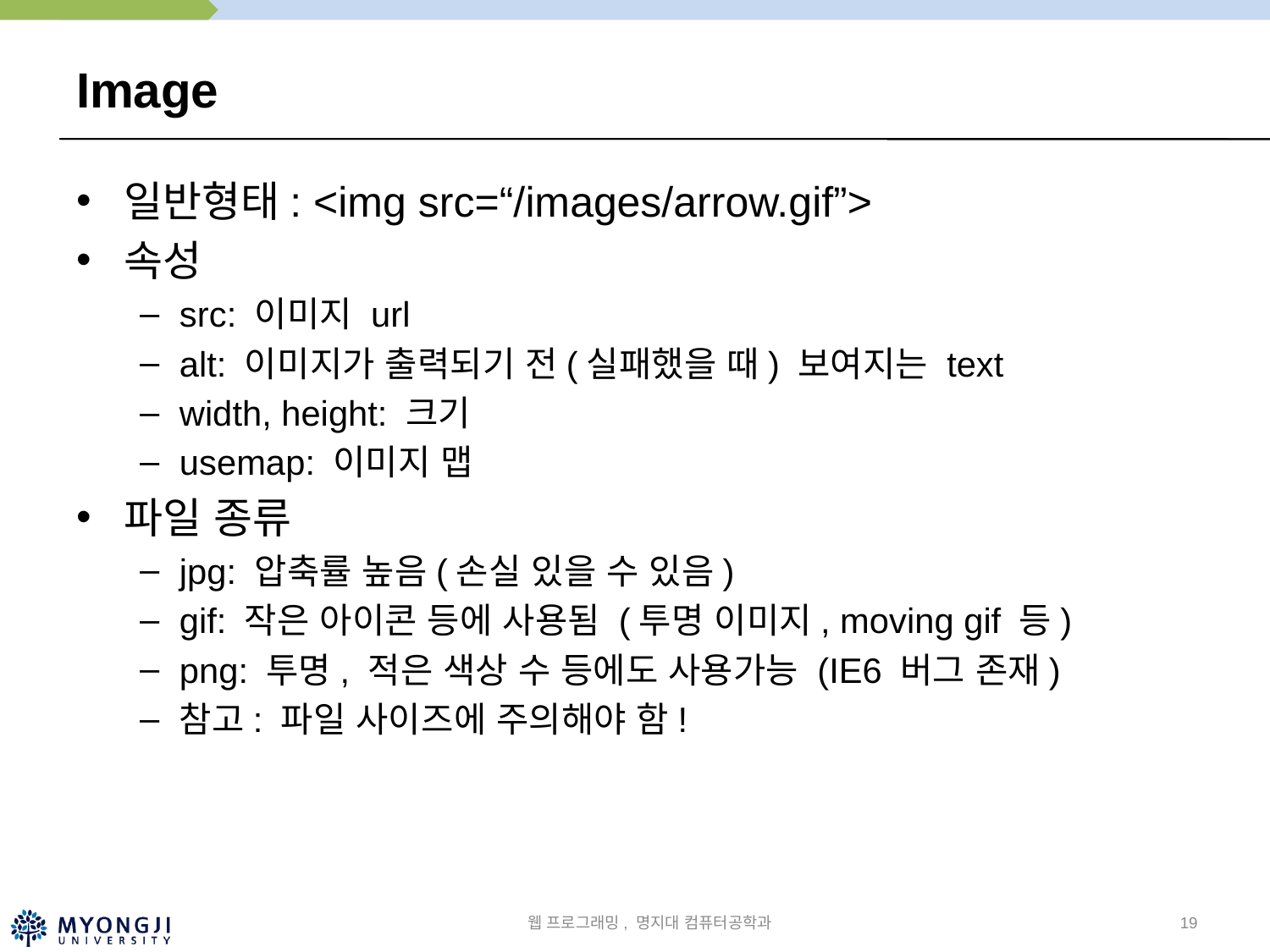

# Image
일반형태: <img src=“/images/arrow.gif”>
속성
src: 이미지 url
alt: 이미지가 출력되기 전(실패했을 때) 보여지는 text
width, height: 크기
usemap: 이미지 맵
파일 종류
jpg: 압축률 높음(손실 있을 수 있음)
gif: 작은 아이콘 등에 사용됨 (투명 이미지, moving gif 등)
png: 투명, 적은 색상 수 등에도 사용가능 (IE6 버그 존재)
참고: 파일 사이즈에 주의해야 함!

웹 프로그래밍, 명지대 컴퓨터공학과
19